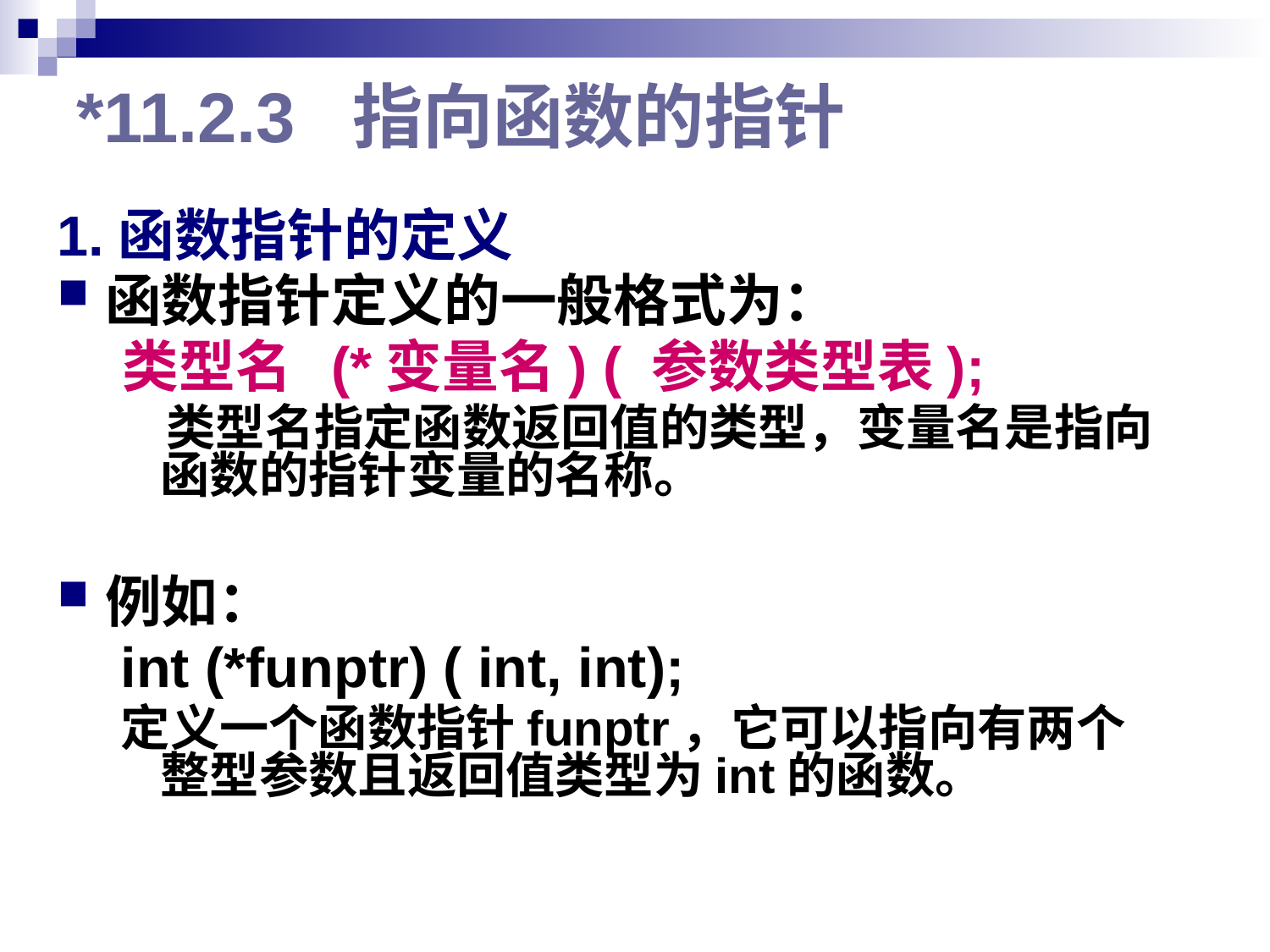

# *11.2.3  指向函数的指针
1.函数指针的定义
函数指针定义的一般格式为：
    类型名  (*变量名) ( 参数类型表);
   类型名指定函数返回值的类型，变量名是指向函数的指针变量的名称。

例如：
int (*funptr) ( int, int);
定义一个函数指针funptr，它可以指向有两个整型参数且返回值类型为int的函数。